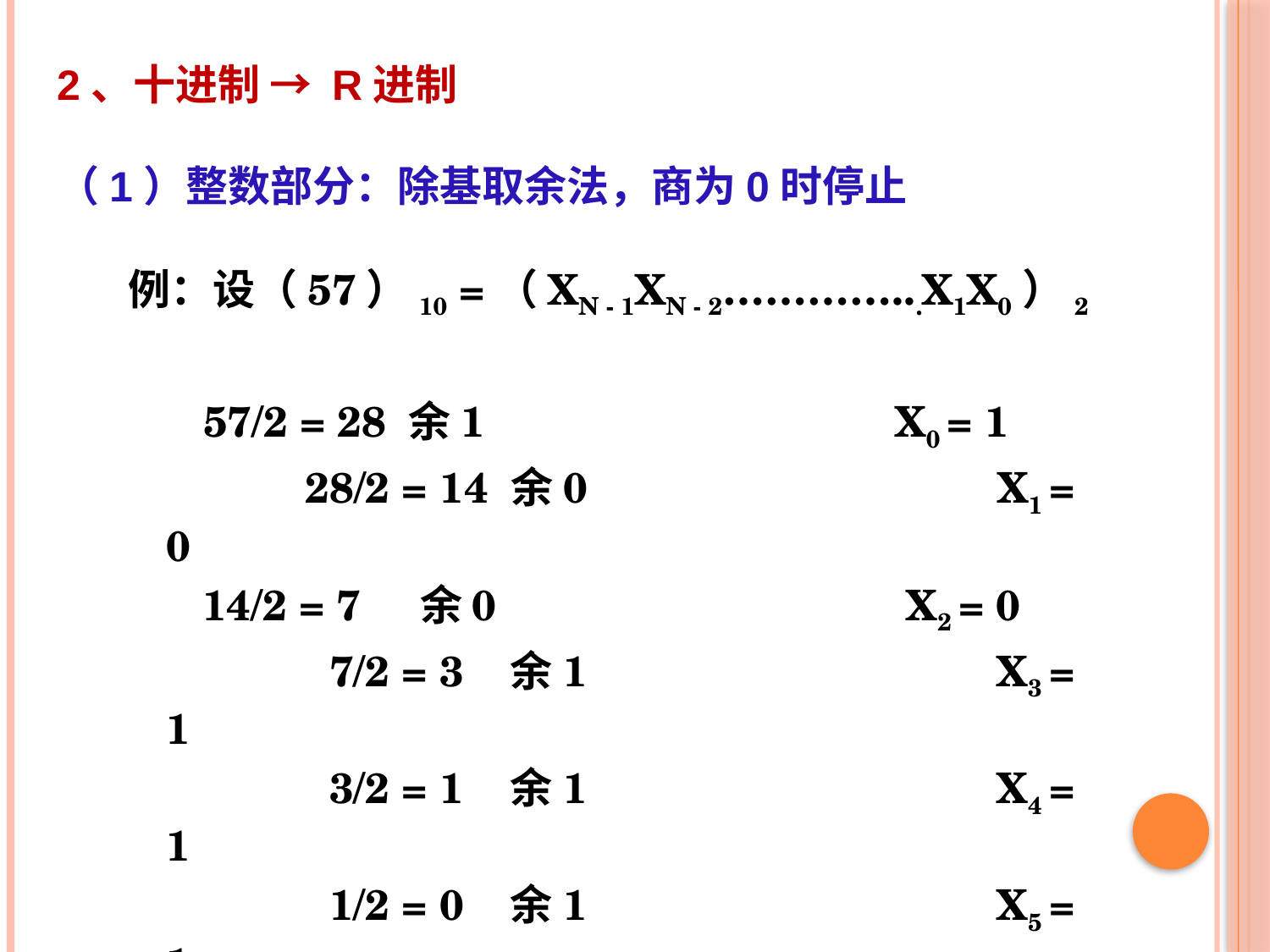

2、十进制 → R进制
（1）整数部分：除基取余法，商为0时停止
例：设（57）10 =（XN - 1XN - 2…………...X1X0）2

          57/2 = 28 余1                                  X0 = 1
		 28/2 = 14 余0                                  X1 = 0
	   14/2 = 7    余0                                  X2 = 0
		   7/2 = 3   余1                                  X3 = 1
		   3/2 = 1   余1                                  X4 = 1
		   1/2 = 0   余1                                  X5 = 1

（57）10 =（111001）2